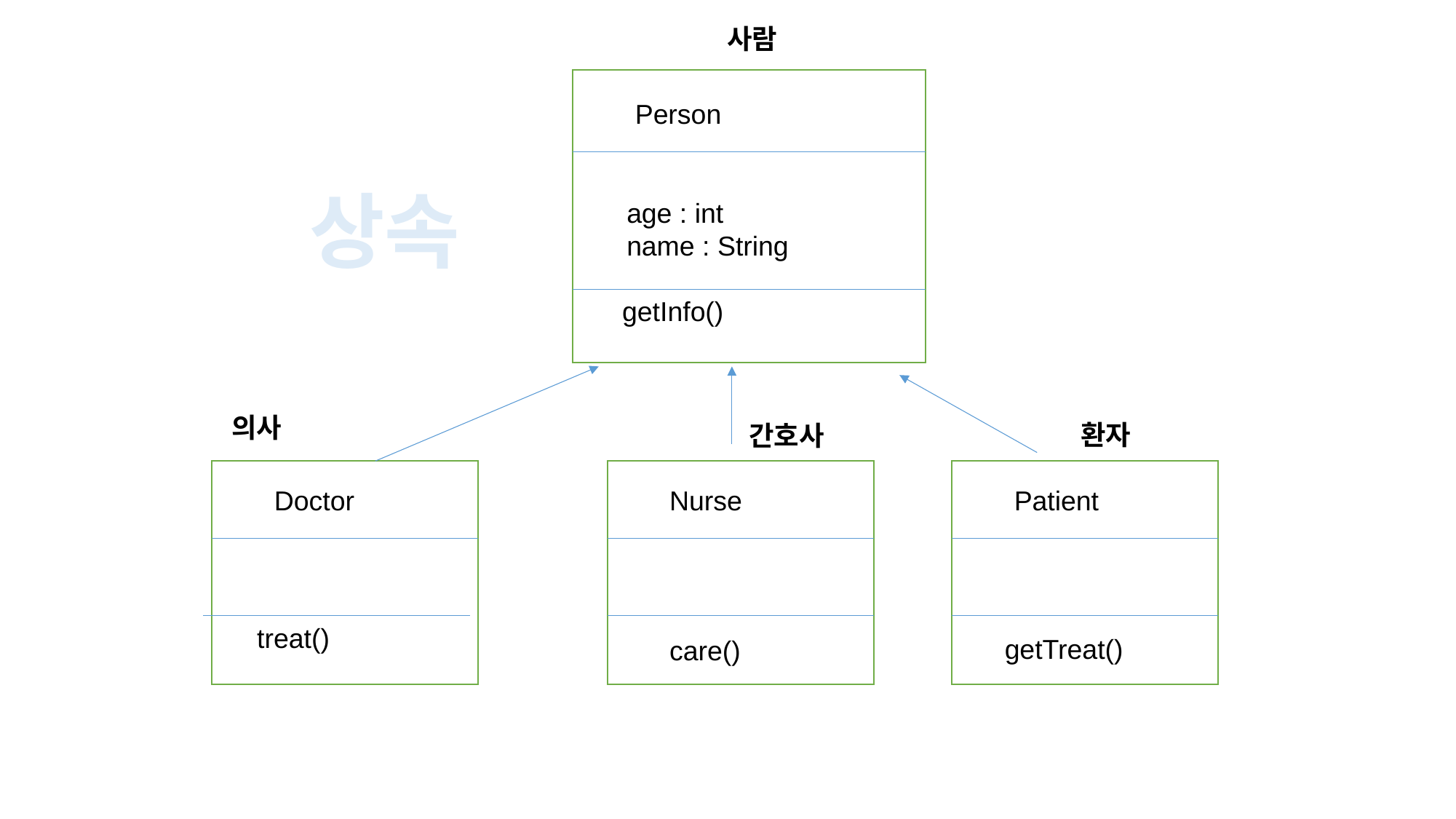

사람

Person
상속
age : int
name : String
getInfo()
의사
환자
간호사

Doctor
Nurse
Patient
treat()
getTreat()
care()